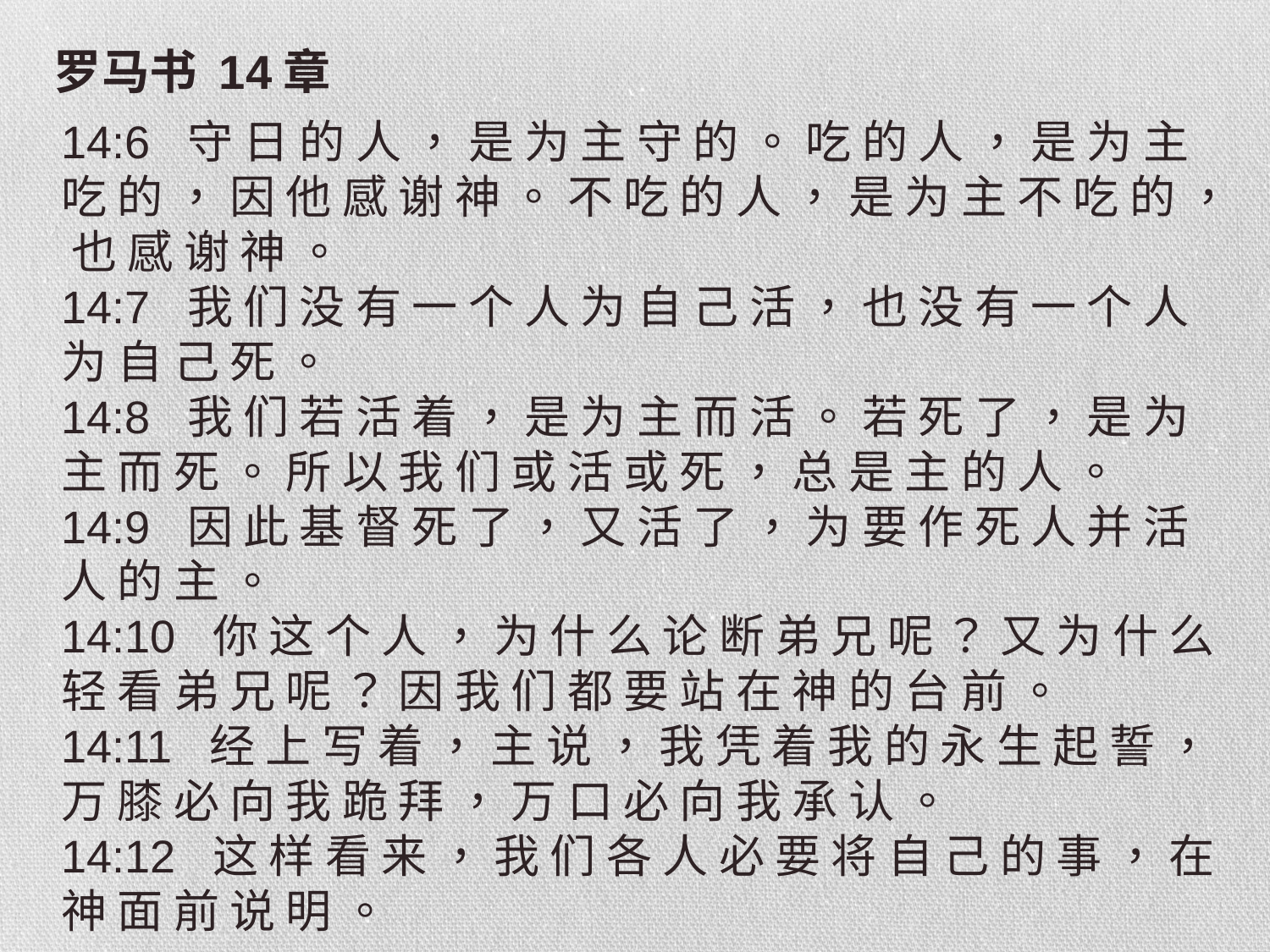

罗马书 14章
14:6  守 日 的 人 ， 是 为 主 守 的 。 吃 的 人 ， 是 为 主 吃 的 ， 因 他 感 谢 神 。 不 吃 的 人 ， 是 为 主 不 吃 的 ， 也 感 谢 神 。
14:7  我 们 没 有 一 个 人 为 自 己 活 ， 也 没 有 一 个 人 为 自 己 死 。
14:8  我 们 若 活 着 ， 是 为 主 而 活 。 若 死 了 ， 是 为 主 而 死 。 所 以 我 们 或 活 或 死 ， 总 是 主 的 人 。
14:9  因 此 基 督 死 了 ， 又 活 了 ， 为 要 作 死 人 并 活 人 的 主 。
14:10  你 这 个 人 ， 为 什 么 论 断 弟 兄 呢 ？ 又 为 什 么 轻 看 弟 兄 呢 ？ 因 我 们 都 要 站 在 神 的 台 前 。
14:11  经 上 写 着 ， 主 说 ， 我 凭 着 我 的 永 生 起 誓 ， 万 膝 必 向 我 跪 拜 ， 万 口 必 向 我 承 认 。
14:12  这 样 看 来 ， 我 们 各 人 必 要 将 自 己 的 事 ， 在 神 面 前 说 明 。